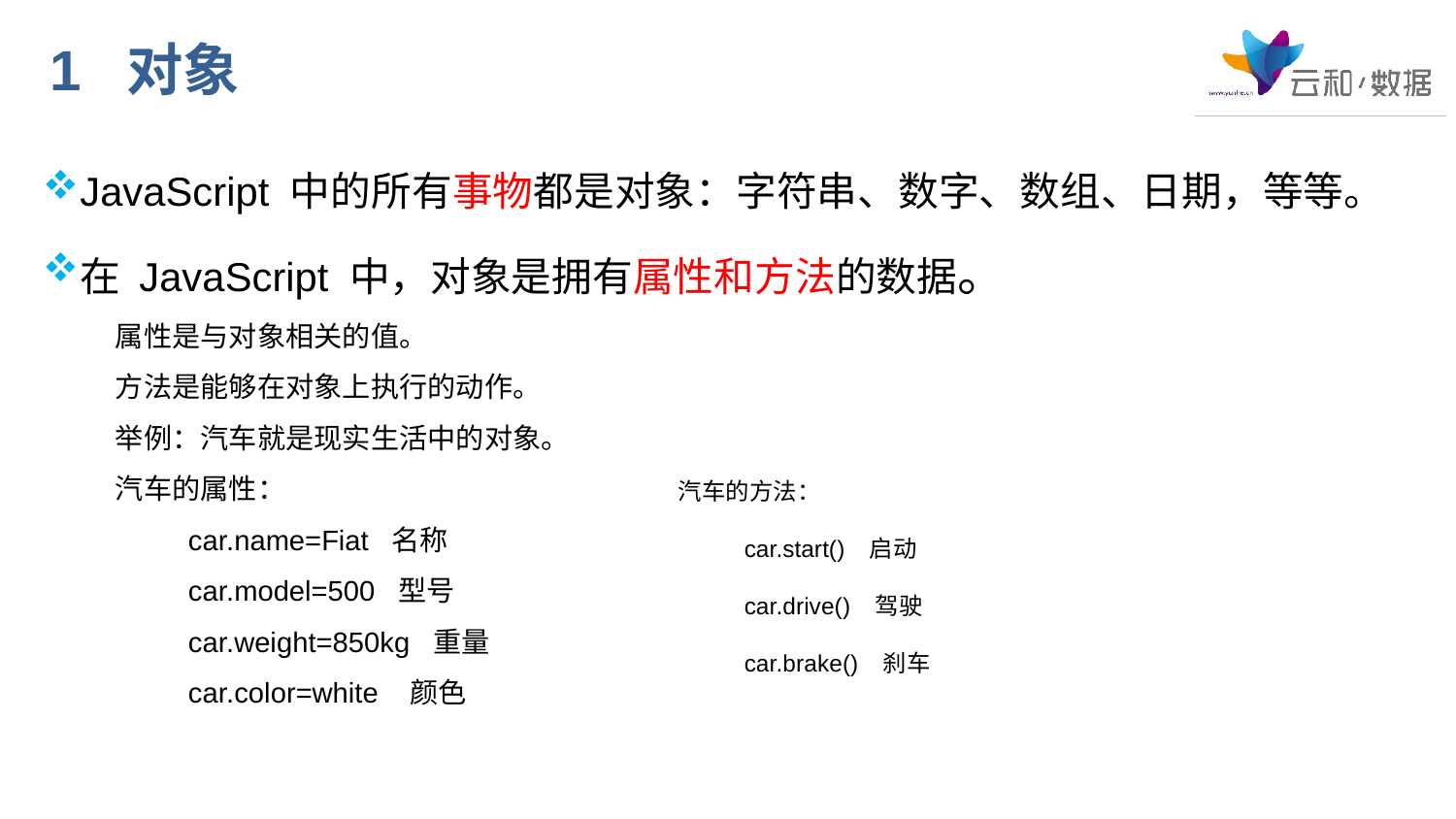

1  对象
JavaScript 中的所有事物都是对象：字符串、数字、数组、日期，等等。
在 JavaScript 中，对象是拥有属性和方法的数据。
属性是与对象相关的值。
方法是能够在对象上执行的动作。
举例：汽车就是现实生活中的对象。
汽车的属性：
car.name=Fiat  名称
car.model=500  型号
car.weight=850kg  重量
car.color=white   颜色

汽车的方法：

car.start()   启动

car.drive()   驾驶

car.brake()   刹车
4